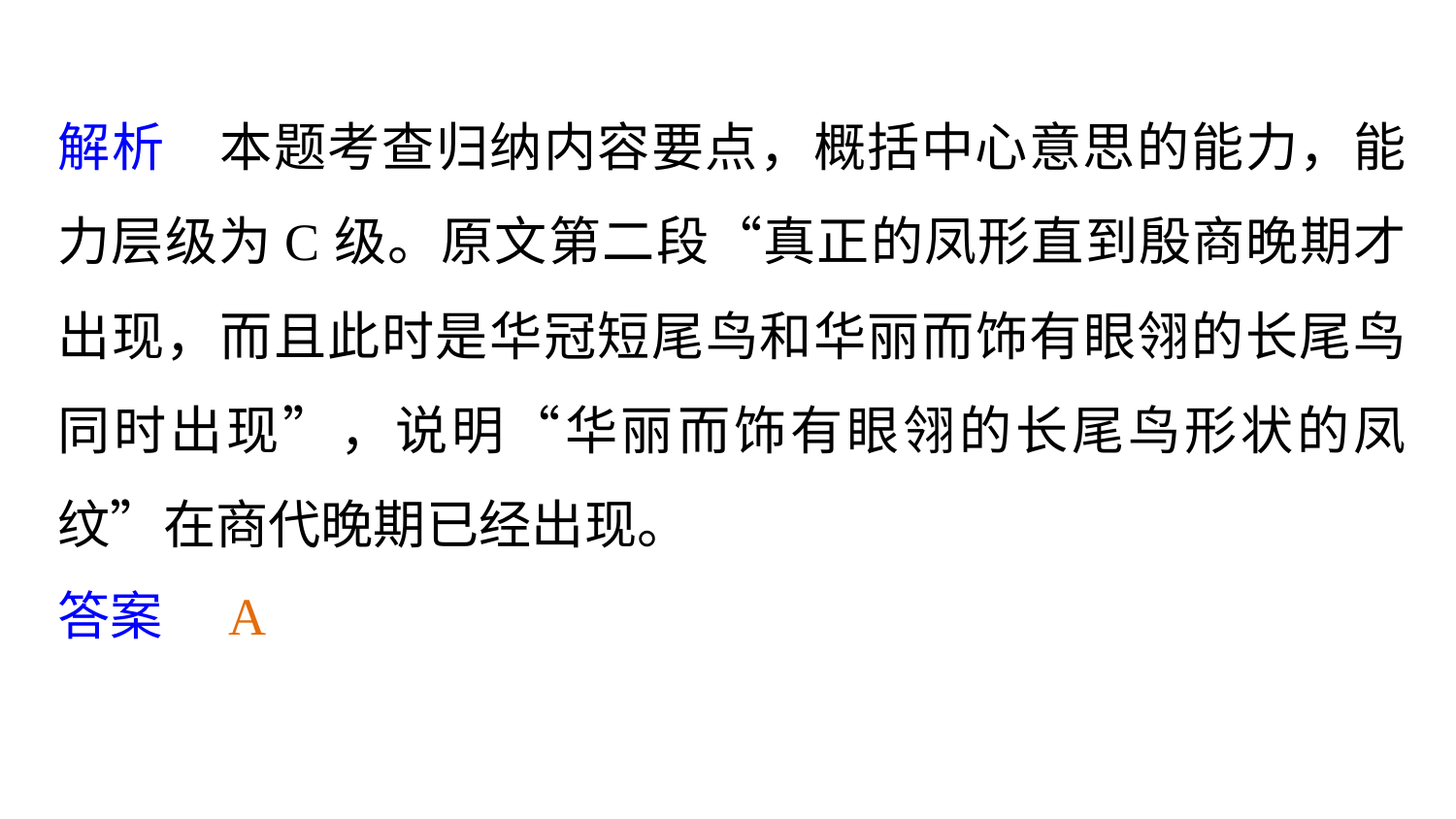

解析　本题考查归纳内容要点，概括中心意思的能力，能力层级为C级。原文第二段“真正的凤形直到殷商晚期才出现，而且此时是华冠短尾鸟和华丽而饰有眼翎的长尾鸟同时出现”，说明“华丽而饰有眼翎的长尾鸟形状的凤纹”在商代晚期已经出现。
答案　A